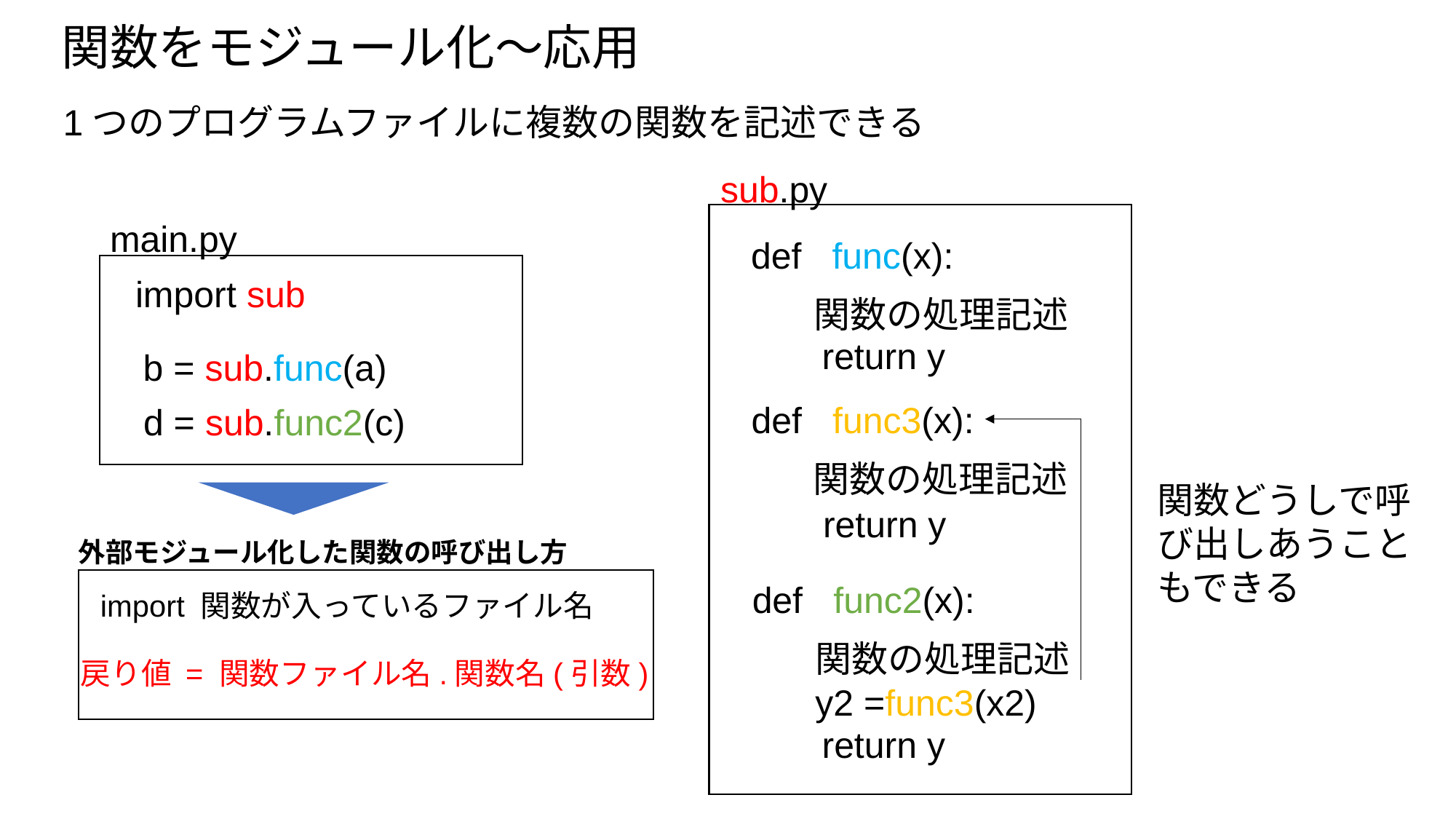

関数をモジュール化～応用
1つのプログラムファイルに複数の関数を記述できる
sub.py

main.py

def   func(x):

import sub
関数の処理記述
return y
b = sub.func(a)

def   func3(x):
d = sub.func2(c)
関数の処理記述
関数どうしで呼び出しあうこともできる

return y
外部モジュール化した関数の呼び出し方

def   func2(x):
import 関数が入っているファイル名
関数の処理記述
y2 =func3(x2)
戻り値 = 関数ファイル名.関数名(引数)

return y